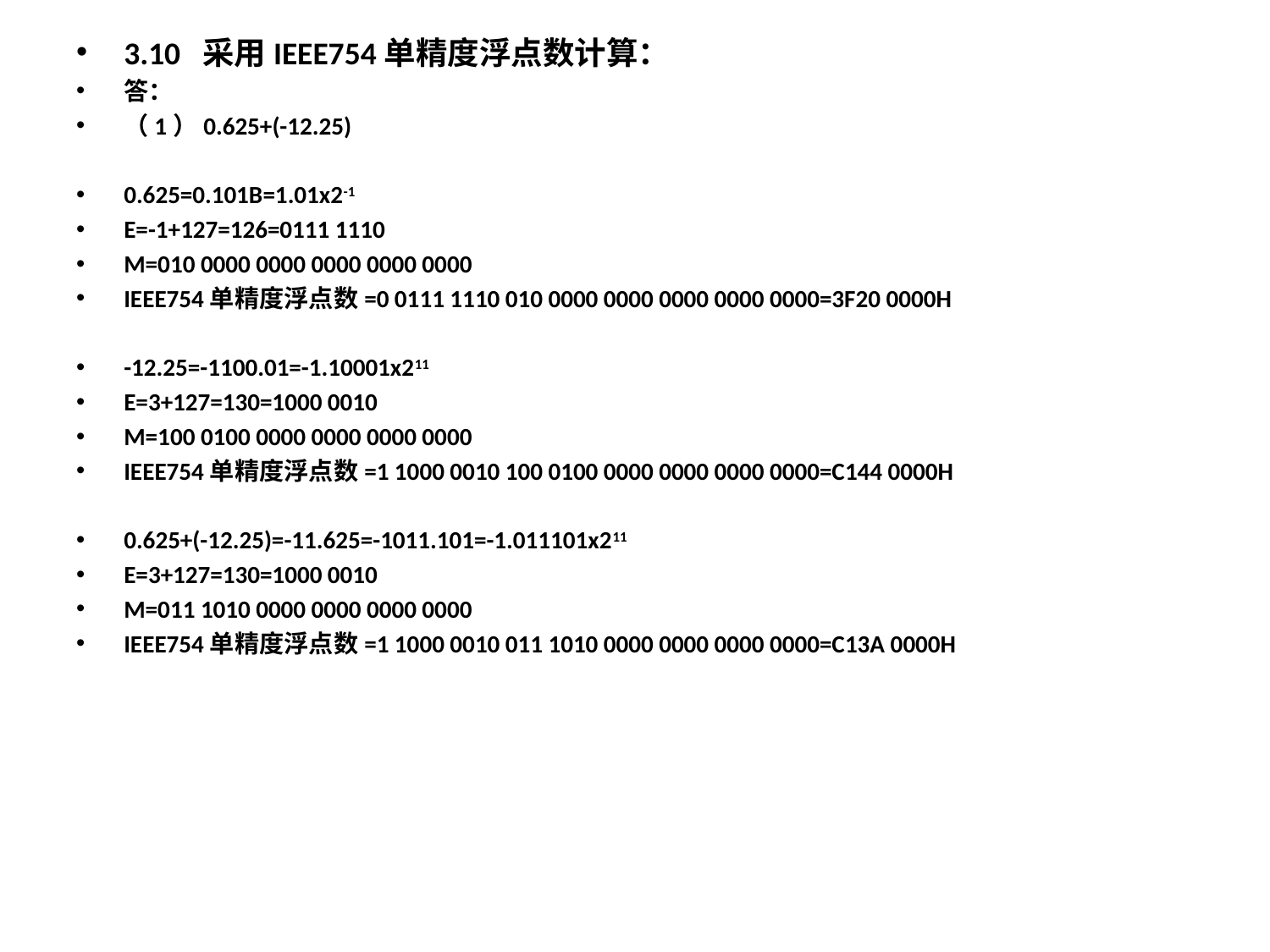

3.10  采用IEEE754单精度浮点数计算：
答：
（1）0.625+(-12.25)

0.625=0.101B=1.01x2-1
E=-1+127=126=0111 1110
M=010 0000 0000 0000 0000 0000
IEEE754单精度浮点数=0 0111 1110 010 0000 0000 0000 0000 0000=3F20 0000H

-12.25=-1100.01=-1.10001x211
E=3+127=130=1000 0010
M=100 0100 0000 0000 0000 0000
IEEE754单精度浮点数=1 1000 0010 100 0100 0000 0000 0000 0000=C144 0000H

0.625+(-12.25)=-11.625=-1011.101=-1.011101x211
E=3+127=130=1000 0010
M=011 1010 0000 0000 0000 0000
IEEE754单精度浮点数=1 1000 0010 011 1010 0000 0000 0000 0000=C13A 0000H